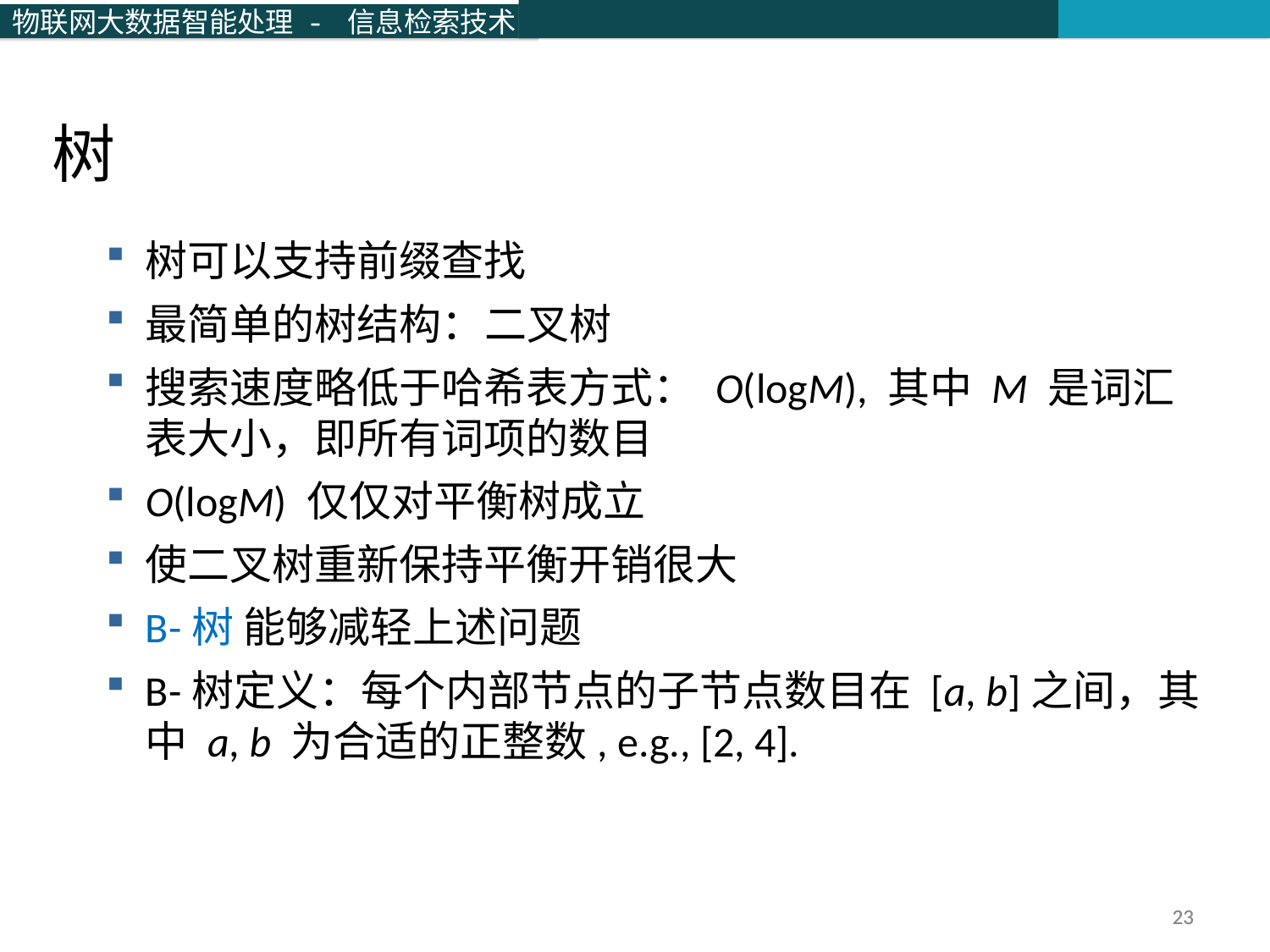

树
树可以支持前缀查找
最简单的树结构：二叉树
搜索速度略低于哈希表方式： O(logM), 其中 M 是词汇表大小，即所有词项的数目
O(logM) 仅仅对平衡树成立
使二叉树重新保持平衡开销很大
B-树 能够减轻上述问题
B-树定义：每个内部节点的子节点数目在 [a, b]之间，其中 a, b 为合适的正整数, e.g., [2, 4].
23
23